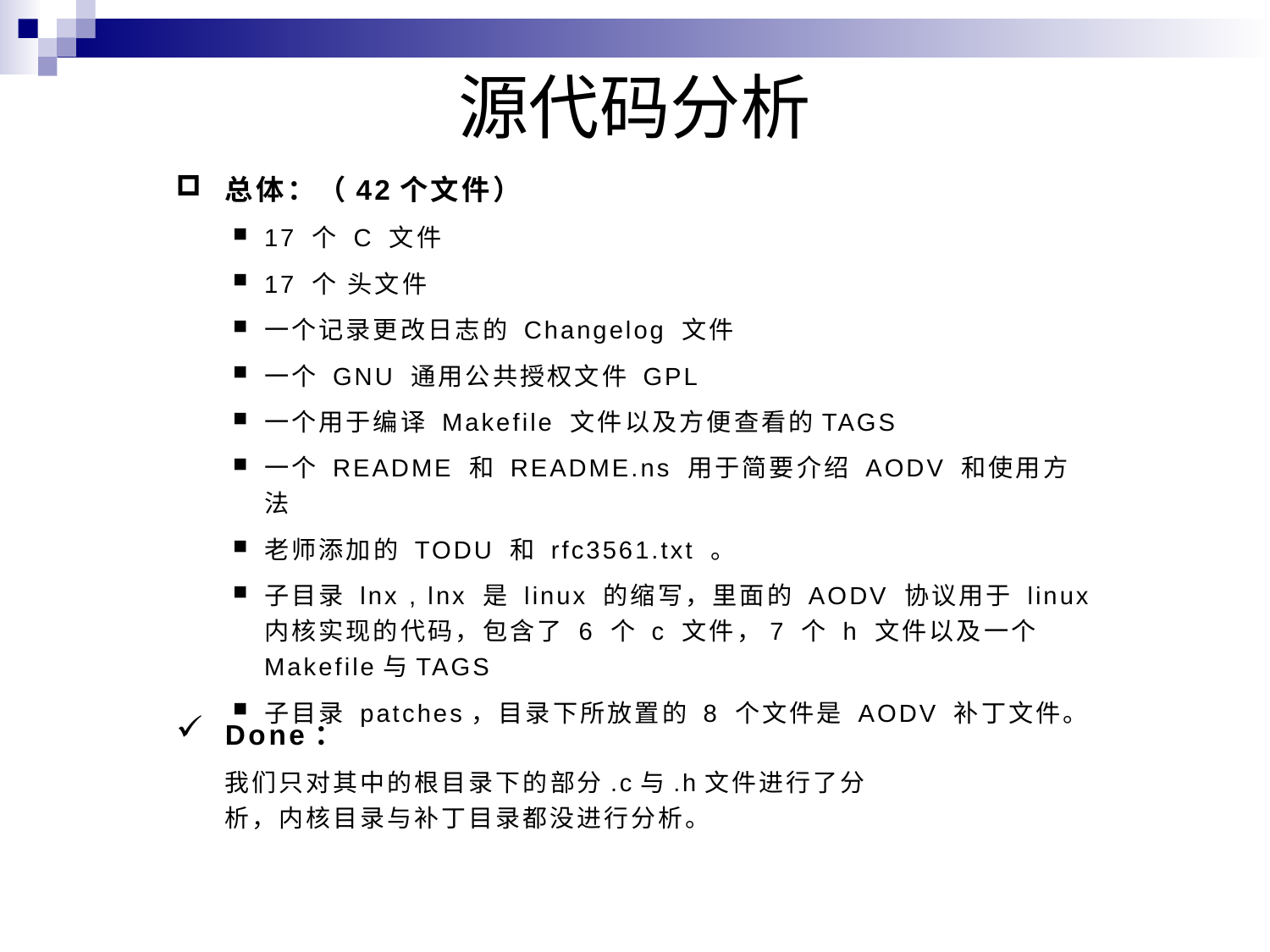

# 源代码分析
总体：（42个文件）
17 个 C 文件
17 个 头文件
一个记录更改日志的 Changelog 文件
一个 GNU 通用公共授权文件 GPL
一个用于编译 Makefile 文件以及方便查看的TAGS
一个 README 和 README.ns 用于简要介绍 AODV 和使用方法
老师添加的 TODU 和 rfc3561.txt 。
子目录 lnx , lnx 是 linux 的缩写，里面的 AODV 协议用于 linux 内核实现的代码，包含了 6 个 c 文件，7 个 h 文件以及一个 Makefile与TAGS
子目录 patches，目录下所放置的 8 个文件是 AODV 补丁文件。
Done：
我们只对其中的根目录下的部分.c与.h文件进行了分析，内核目录与补丁目录都没进行分析。
18